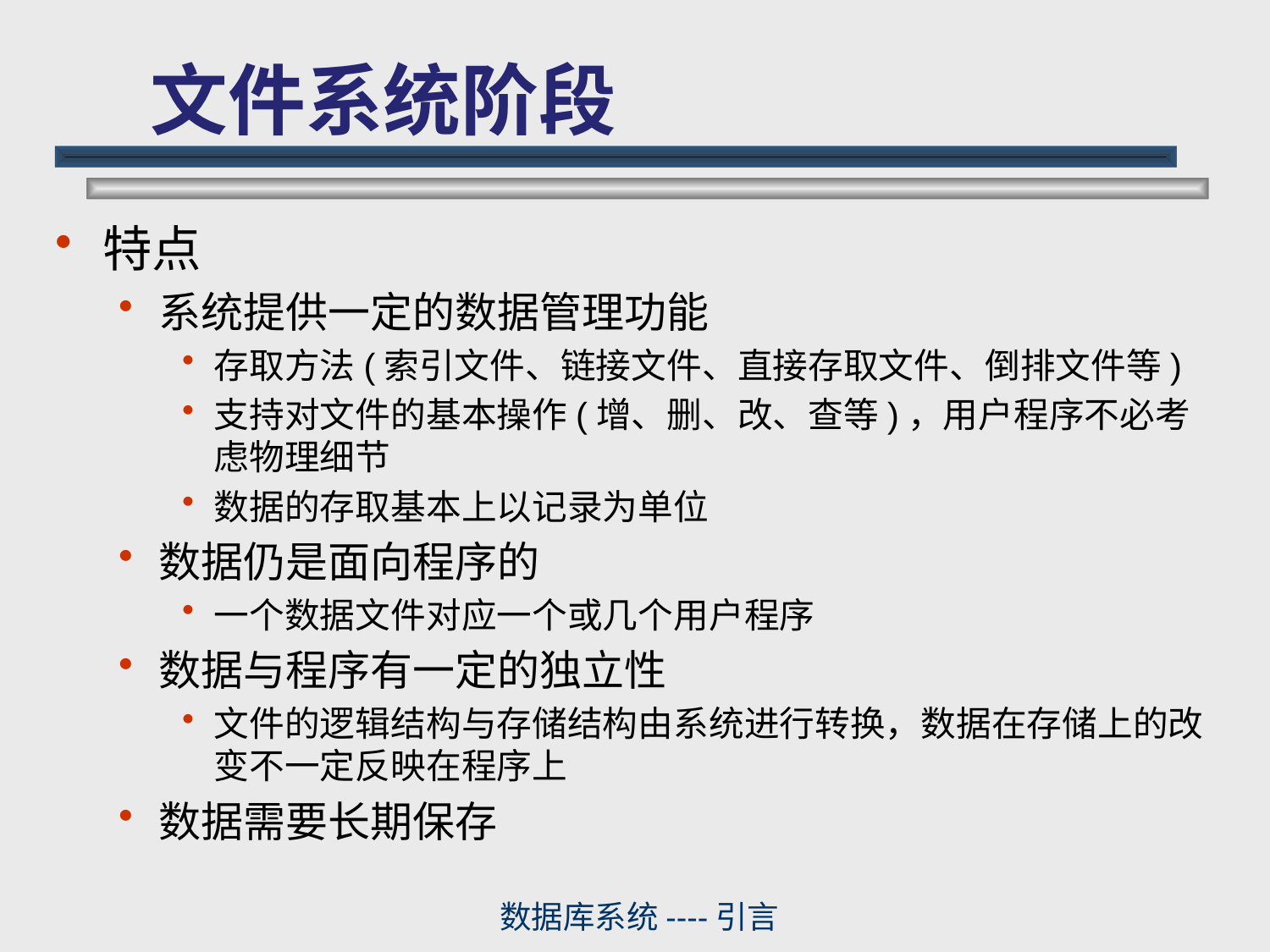

# 文件系统阶段
特点
系统提供一定的数据管理功能
存取方法(索引文件、链接文件、直接存取文件、倒排文件等)
支持对文件的基本操作(增、删、改、查等)，用户程序不必考虑物理细节
数据的存取基本上以记录为单位
数据仍是面向程序的
一个数据文件对应一个或几个用户程序
数据与程序有一定的独立性
文件的逻辑结构与存储结构由系统进行转换，数据在存储上的改变不一定反映在程序上
数据需要长期保存
数据库系统----引言